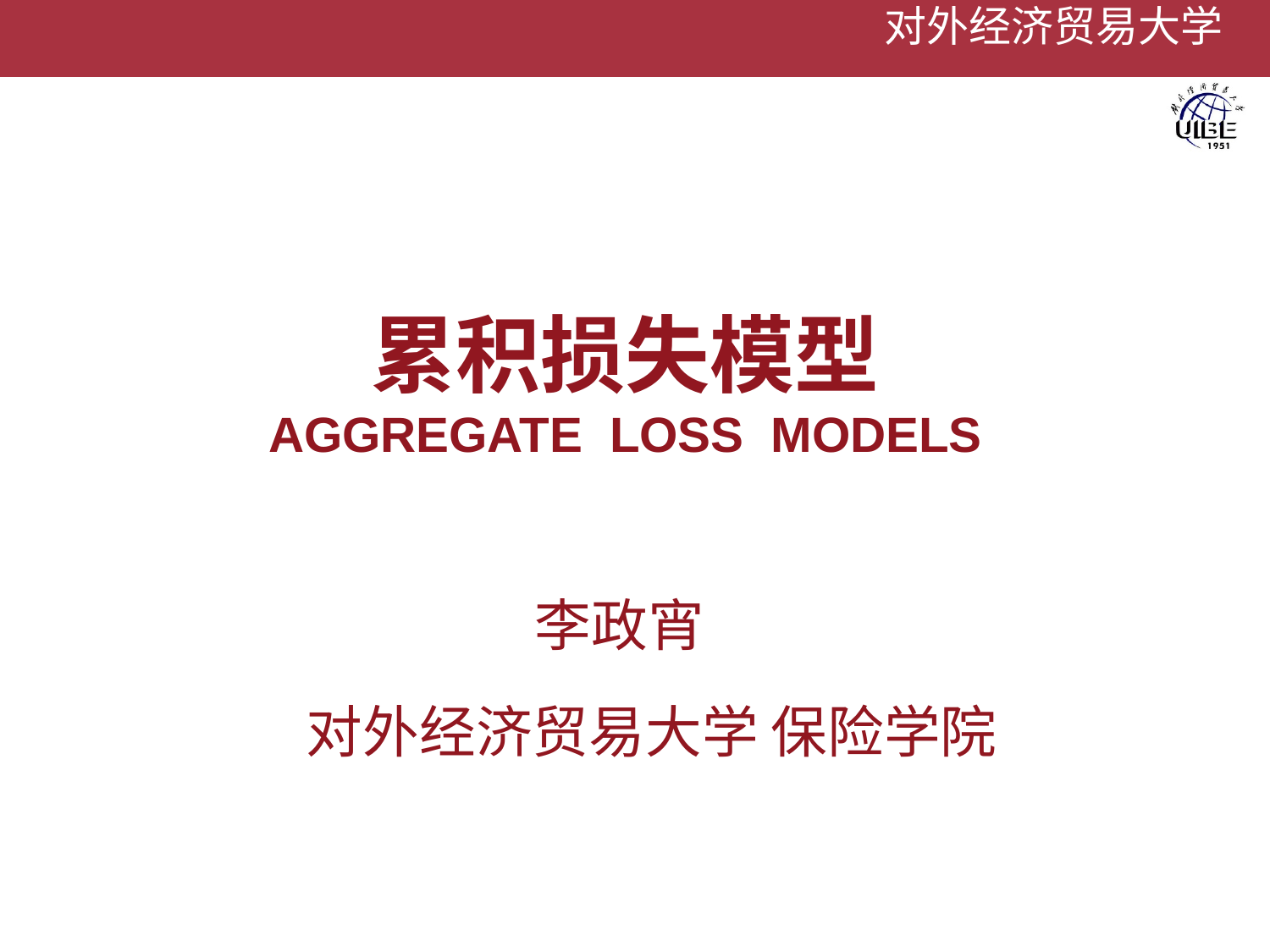

# 累积损失模型 Aggregate  loss  models
李政宵
    对外经济贸易大学 保险学院